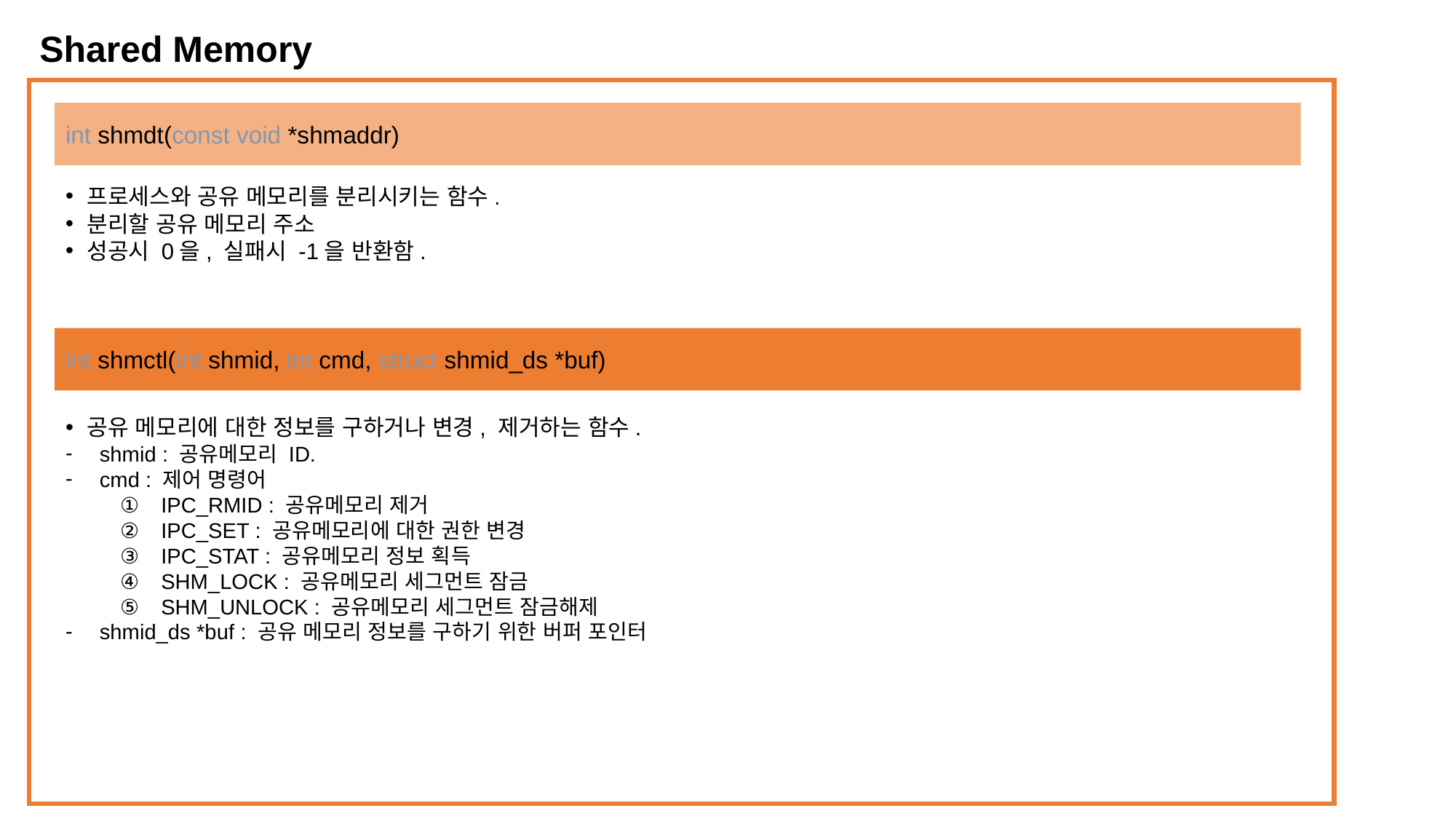

Shared Memory

int shmdt(const void *shmaddr)
프로세스와 공유 메모리를 분리시키는 함수.
분리할 공유 메모리 주소
성공시 0을, 실패시 -1을 반환함.
int shmctl(int shmid, int cmd, struct shmid_ds *buf)
공유 메모리에 대한 정보를 구하거나 변경, 제거하는 함수.
shmid : 공유메모리 ID.
cmd : 제어 명령어
IPC_RMID : 공유메모리 제거
IPC_SET : 공유메모리에 대한 권한 변경
IPC_STAT : 공유메모리 정보 획득
SHM_LOCK : 공유메모리 세그먼트 잠금
SHM_UNLOCK : 공유메모리 세그먼트 잠금해제
shmid_ds *buf : 공유 메모리 정보를 구하기 위한 버퍼 포인터